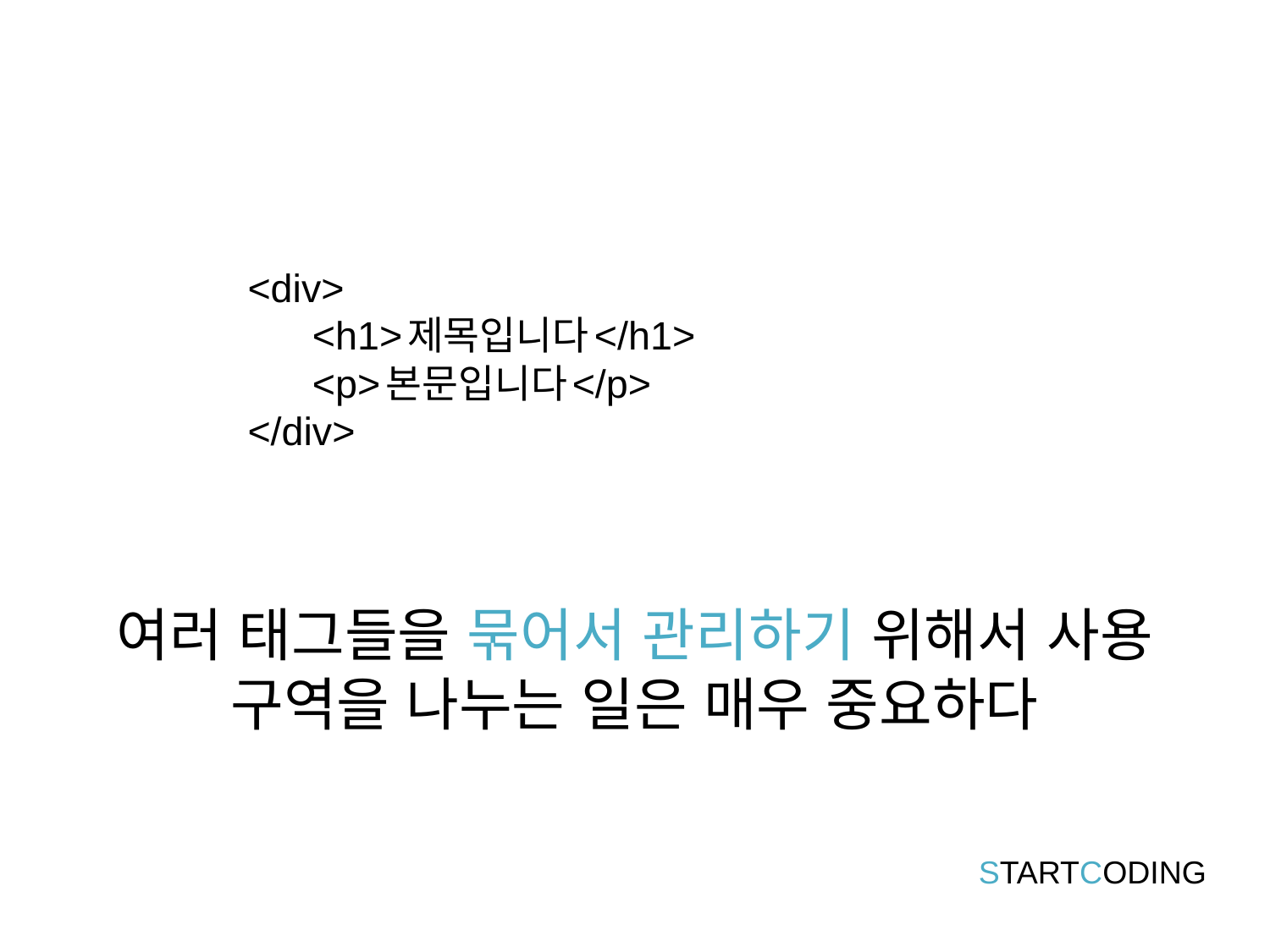

# <div> <h1>제목입니다</h1> <p>본문입니다</p> </div>
여러 태그들을 묶어서 관리하기 위해서 사용
구역을 나누는 일은 매우 중요하다
STARTCODING